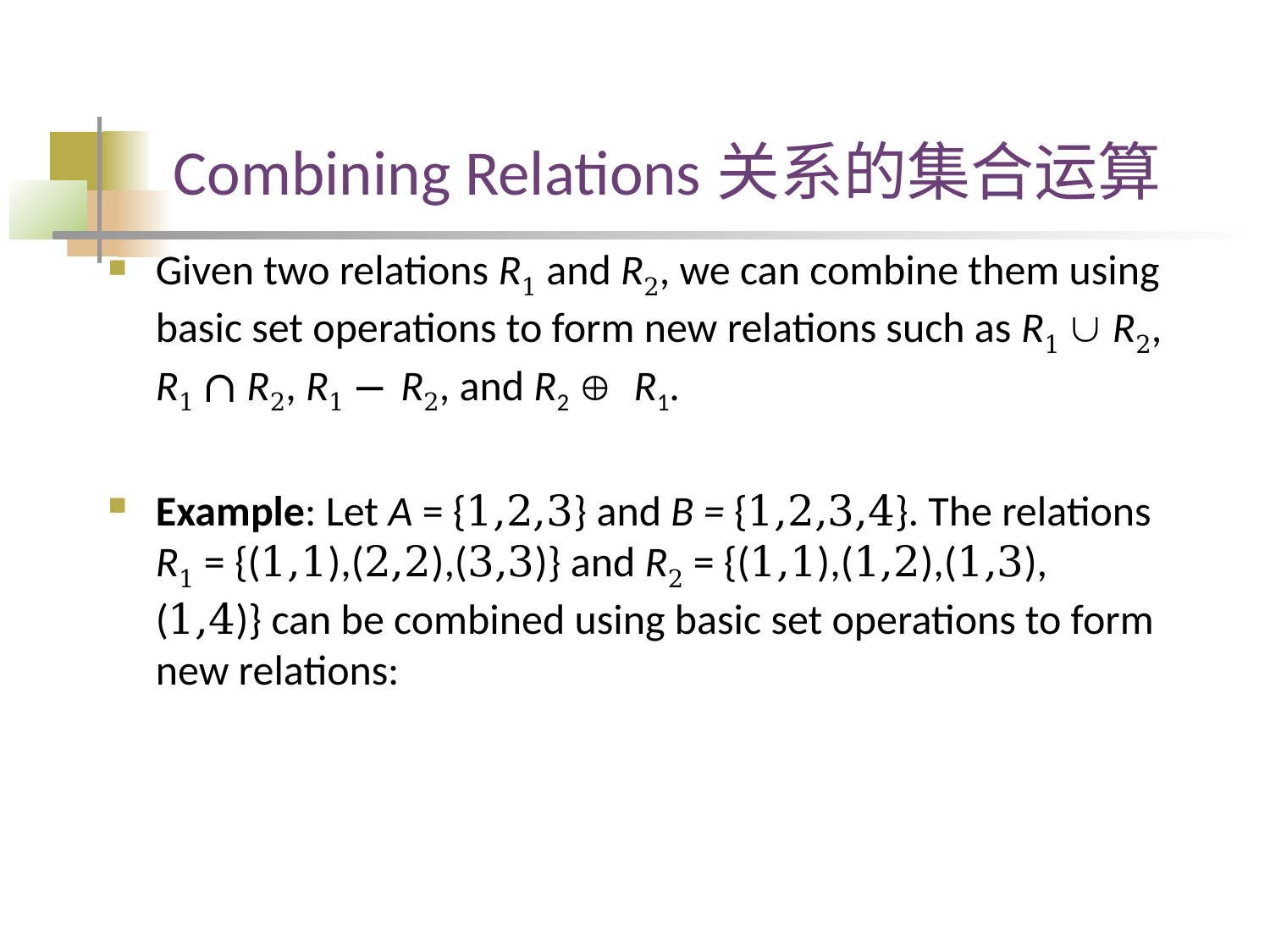

# Combining Relations关系的集合运算
Given two relations R1 and R2, we can combine them using basic set operations to form new relations such as R1 ∪ R2, R1 ∩ R2, R1 − R2, and R2 ⊕ R1.

Example: Let A = {1,2,3} and B = {1,2,3,4}. The relations R1 = {(1,1),(2,2),(3,3)} and R2 = {(1,1),(1,2),(1,3), (1,4)} can be combined using basic set operations to form new relations: